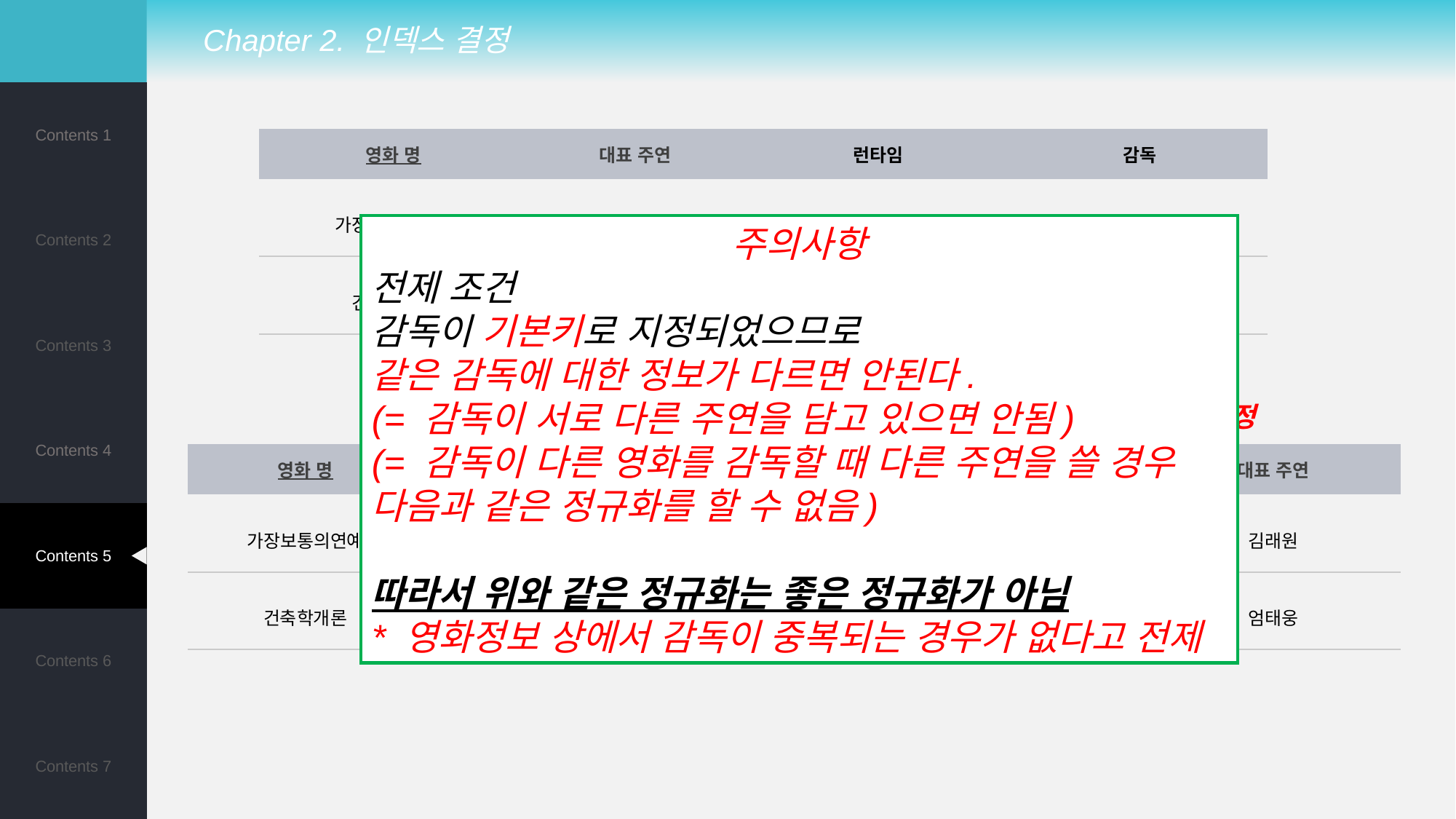

Chapter 2. 인덱스 결정
| Contents 1 |
| --- |
| Contents 2 |
| Contents 3 |
| Contents 4 |
| Contents 5 |
| Contents 6 |
| Contents 7 |
| 영화 명 | 대표 주연 | 런타임 | 감독 |
| --- | --- | --- | --- |
| 가장보통의연예 | 김래원 | 109 | 김한결 |
| 건축학개론 | 엄태웅 | 118 | 이용주 |
주의사항
전제 조건
감독이 기본키로 지정되었으므로
같은 감독에 대한 정보가 다르면 안된다.
(= 감독이 서로 다른 주연을 담고 있으면 안됨)
(= 감독이 다른 영화를 감독할 때 다른 주연을 쓸 경우 다음과 같은 정규화를 할 수 없음)

따라서 위와 같은 정규화는 좋은 정규화가 아님
* 영화정보 상에서 감독이 중복되는 경우가 없다고 전제
감독 외래키 지정
감독 기본키 지정

| 영화 명 | 런타임 | 감독\* |
| --- | --- | --- |
| 가장보통의연예 | 109 | 김한결 |
| 건축학개론 | 118 | 이용주 |
| 감독 | 대표 주연 |
| --- | --- |
| 김한결 | 김래원 |
| 이용주 | 엄태웅 |